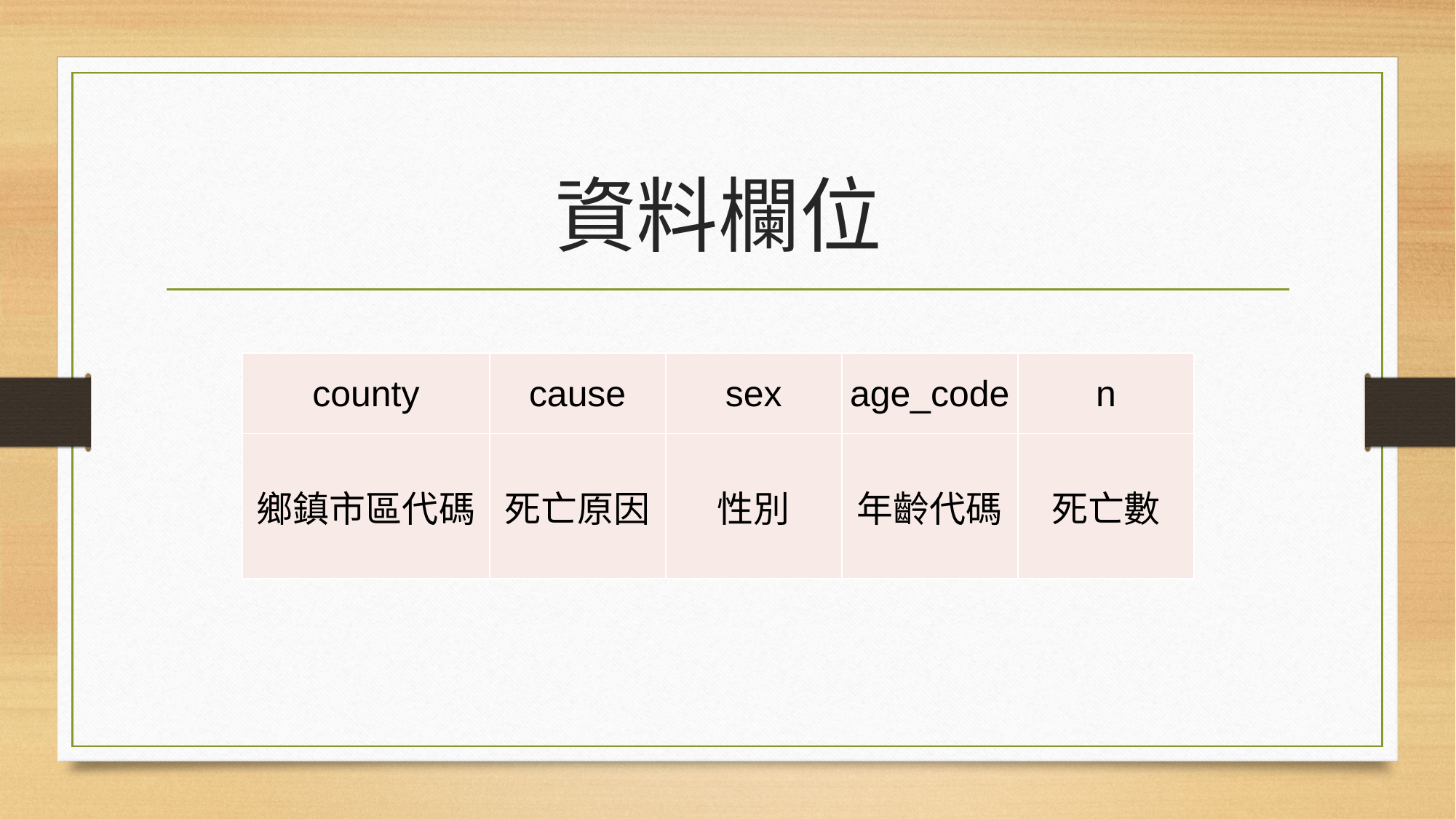

# 資料欄位
| county | cause | sex | age\_code | n |
| --- | --- | --- | --- | --- |
| 鄉鎮市區代碼 | 死亡原因 | 性別 | 年齡代碼 | 死亡數 |